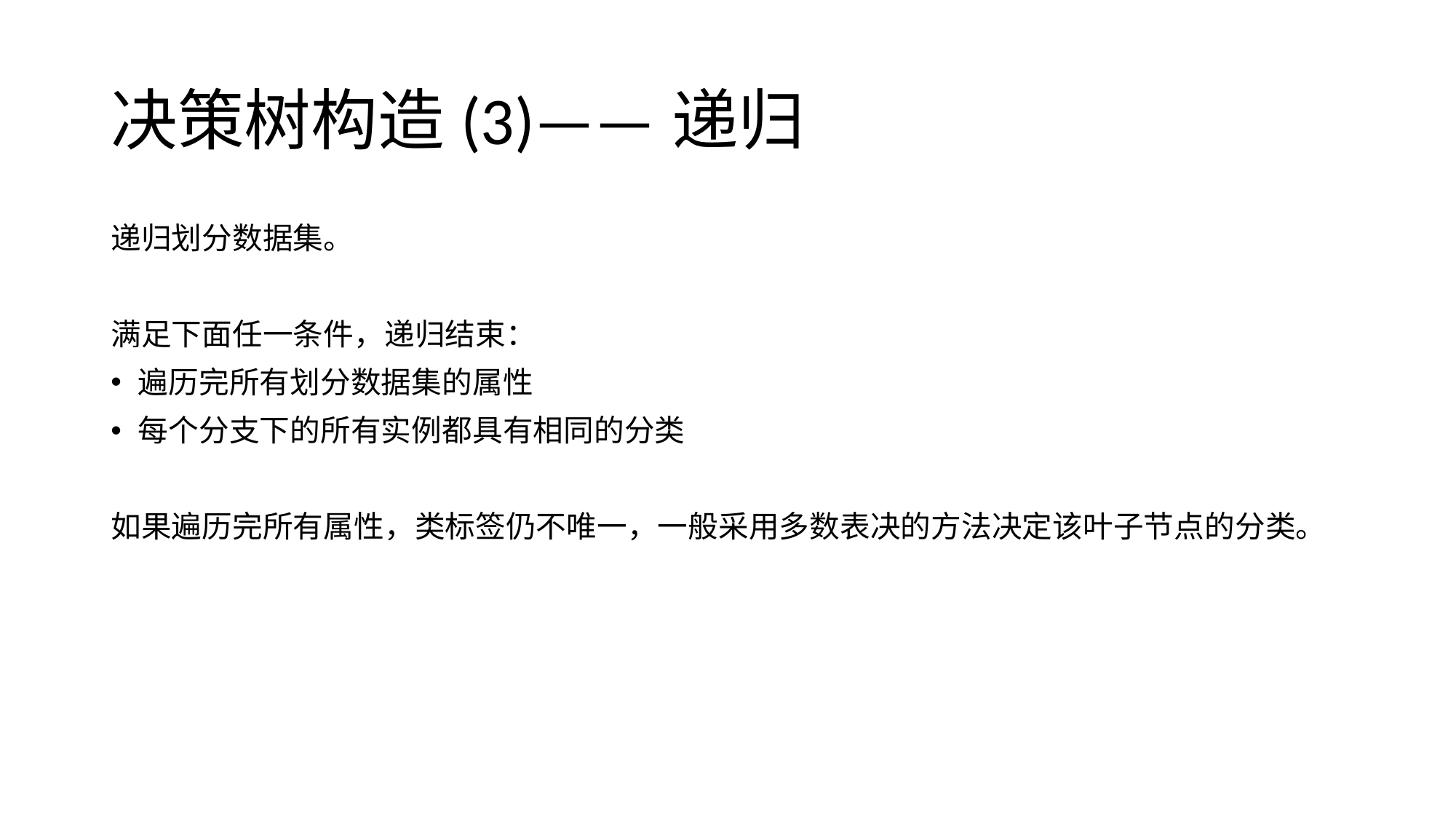

# 决策树构造(3)——递归
递归划分数据集。

满足下面任一条件，递归结束：
遍历完所有划分数据集的属性
每个分支下的所有实例都具有相同的分类

如果遍历完所有属性，类标签仍不唯一，一般采用多数表决的方法决定该叶子节点的分类。